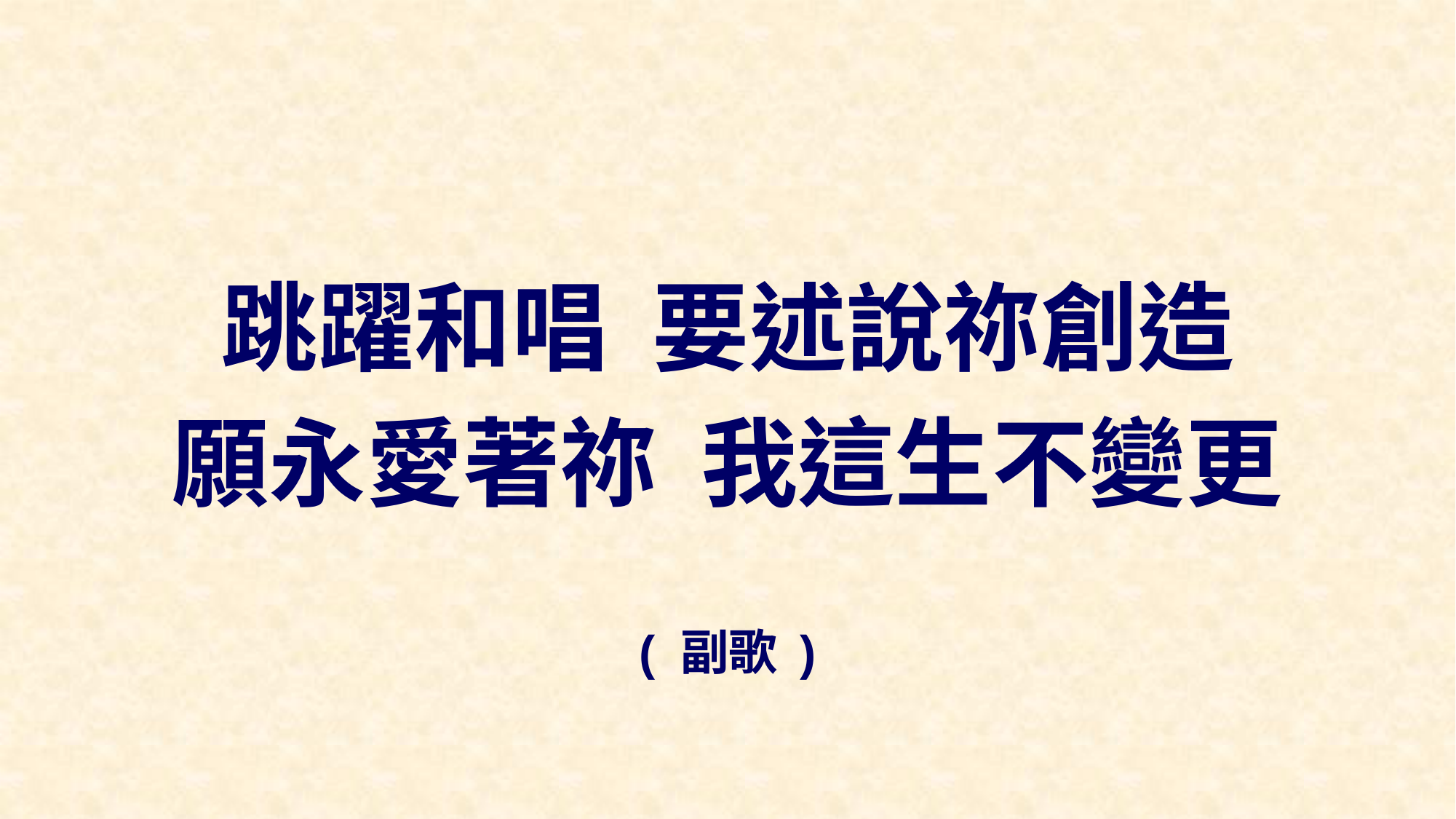

跳躍和唱  要述說祢創造
願永愛著祢  我這生不變更
( 副歌 )